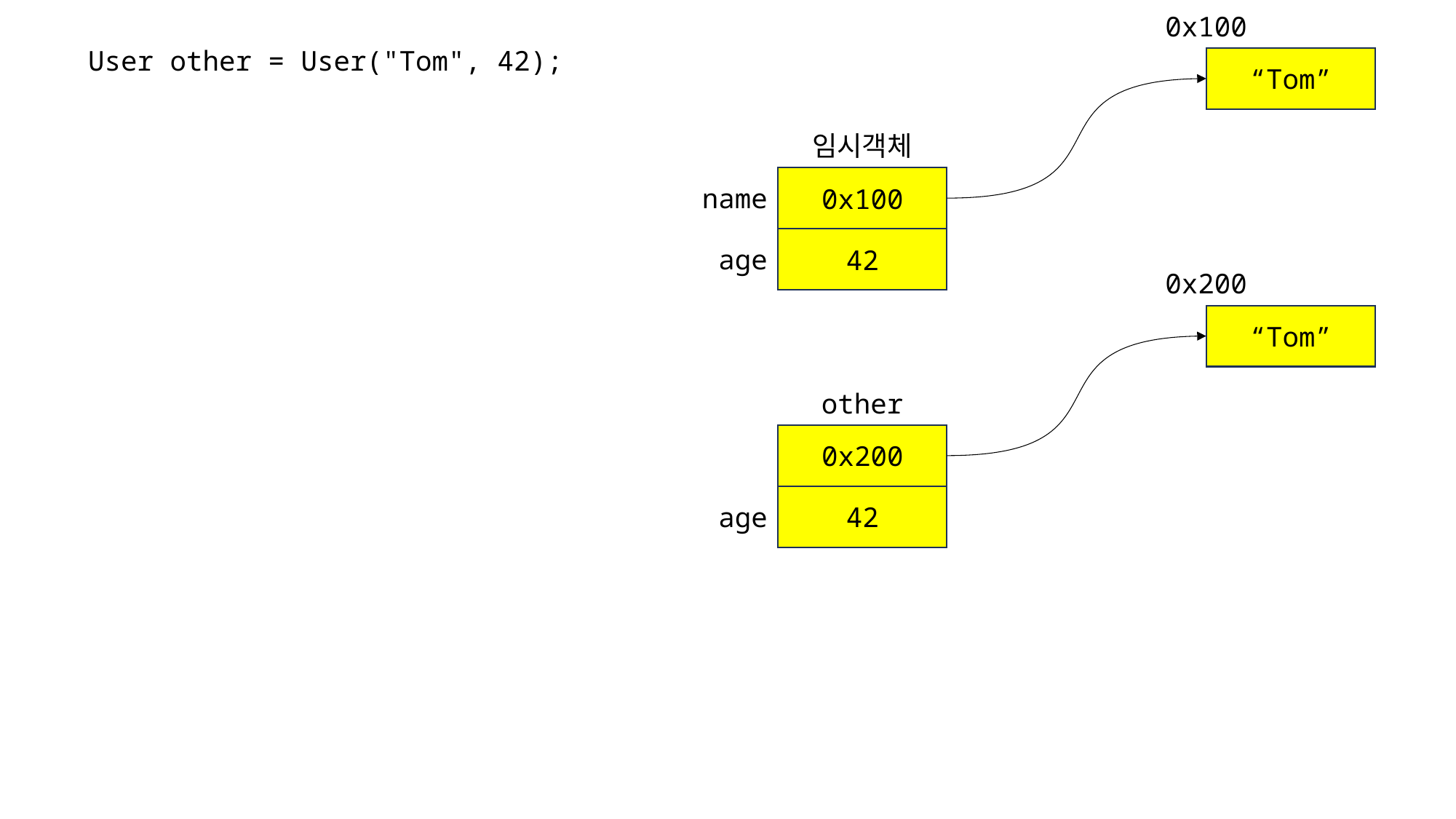

0x100
 User other = User("Tom", 42);
“Tom”
임시객체
0x100
name
42
age
0x200
“Tom”
other
0x200
42
age